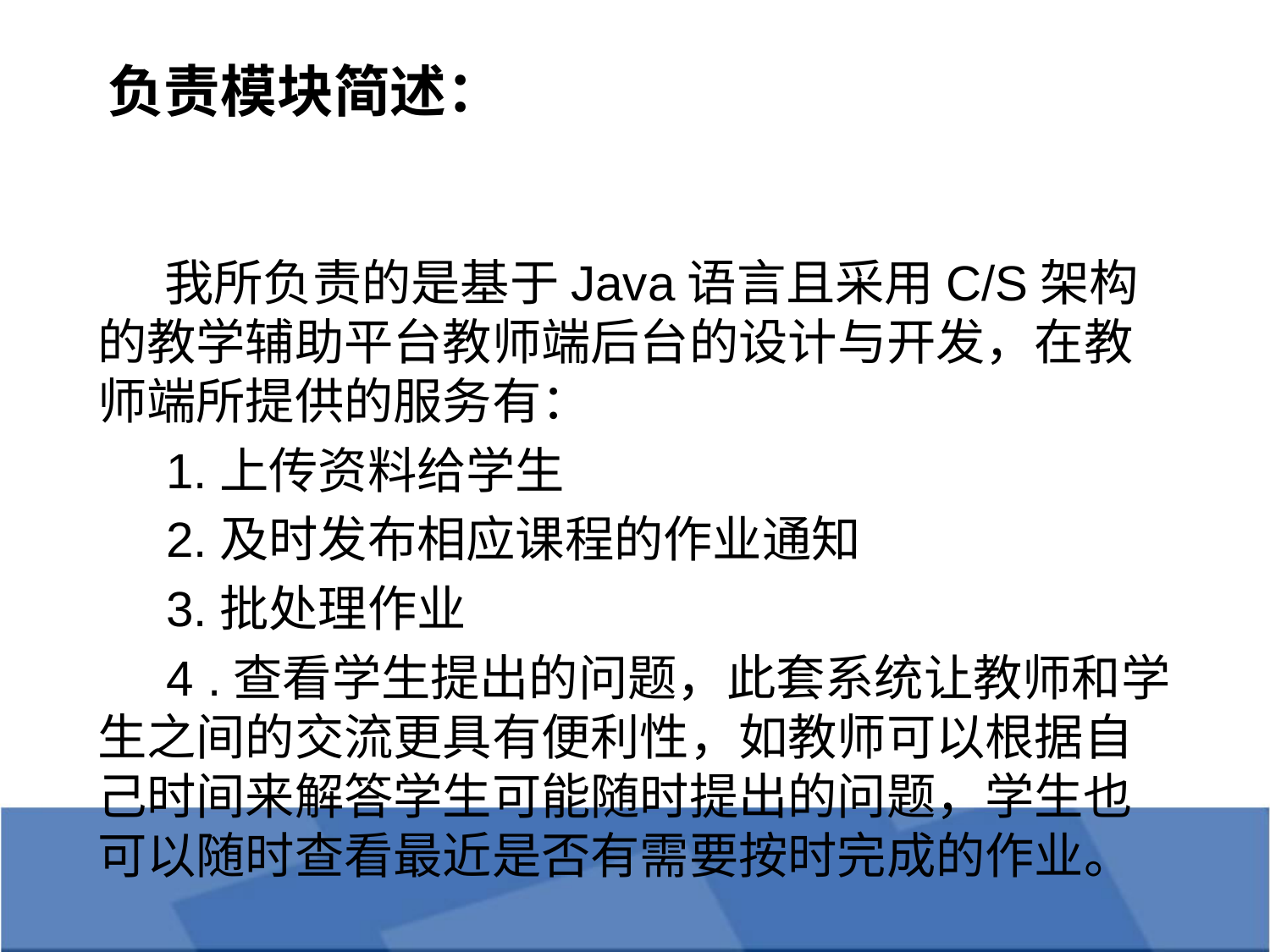

# 负责模块简述：

     我所负责的是基于Java语言且采用C/S架构的教学辅助平台教师端后台的设计与开发，在教师端所提供的服务有：
     1.上传资料给学生
     2.及时发布相应课程的作业通知
     3.批处理作业
     4 .查看学生提出的问题，此套系统让教师和学生之间的交流更具有便利性，如教师可以根据自己时间来解答学生可能随时提出的问题，学生也可以随时查看最近是否有需要按时完成的作业。